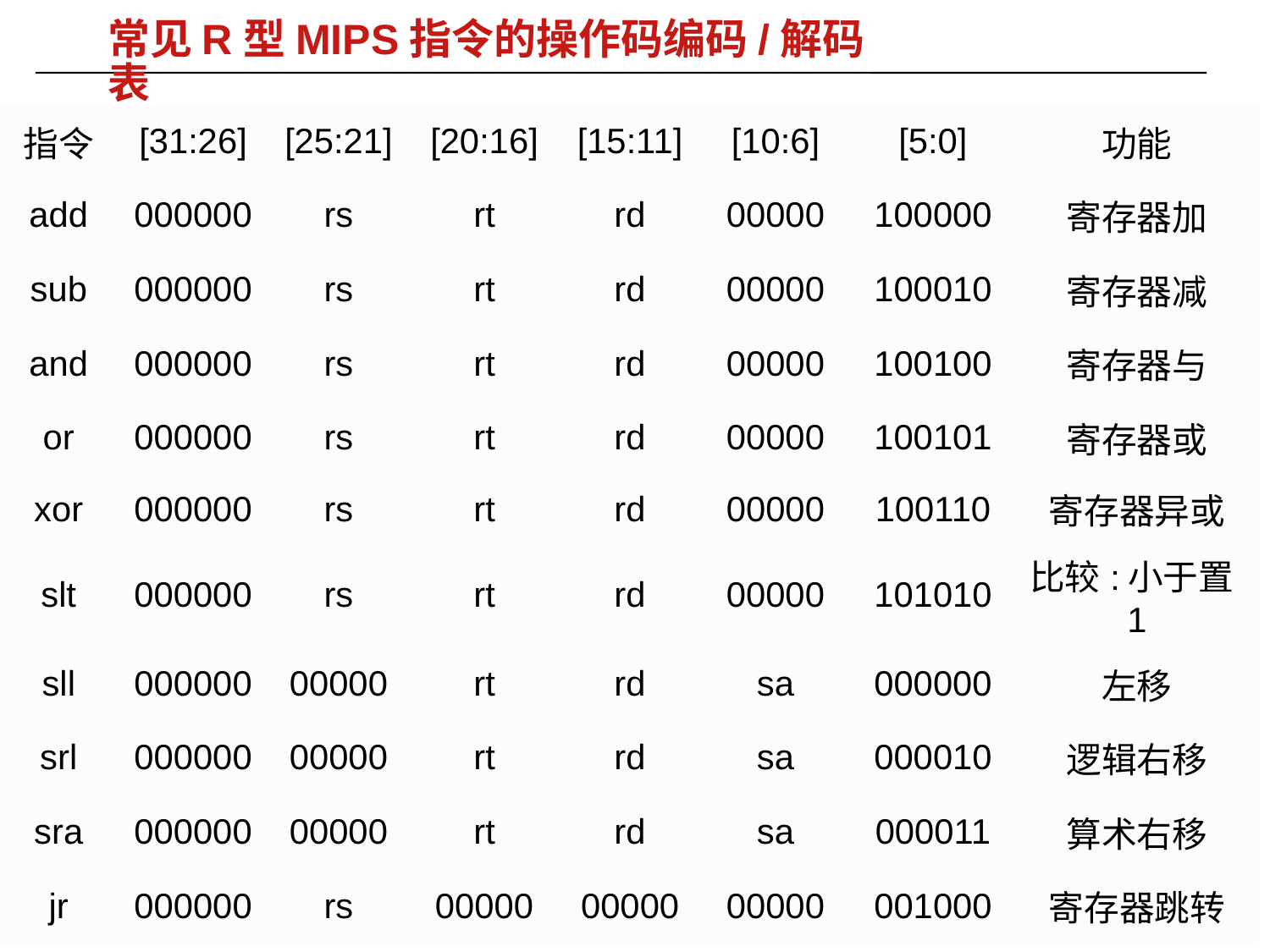

# 常见R型MIPS指令的操作码编码/解码表
| 指令 | [31:26] | [25:21] | [20:16] | [15:11] | [10:6] | [5:0] | 功能 |
| --- | --- | --- | --- | --- | --- | --- | --- |
| add | 000000 | rs | rt | rd | 00000 | 100000 | 寄存器加 |
| sub | 000000 | rs | rt | rd | 00000 | 100010 | 寄存器减 |
| and | 000000 | rs | rt | rd | 00000 | 100100 | 寄存器与 |
| or | 000000 | rs | rt | rd | 00000 | 100101 | 寄存器或 |
| xor | 000000 | rs | rt | rd | 00000 | 100110 | 寄存器异或 |
| slt | 000000 | rs | rt | rd | 00000 | 101010 | 比较:小于置1 |
| sll | 000000 | 00000 | rt | rd | sa | 000000 | 左移 |
| srl | 000000 | 00000 | rt | rd | sa | 000010 | 逻辑右移 |
| sra | 000000 | 00000 | rt | rd | sa | 000011 | 算术右移 |
| jr | 000000 | rs | 00000 | 00000 | 00000 | 001000 | 寄存器跳转 |